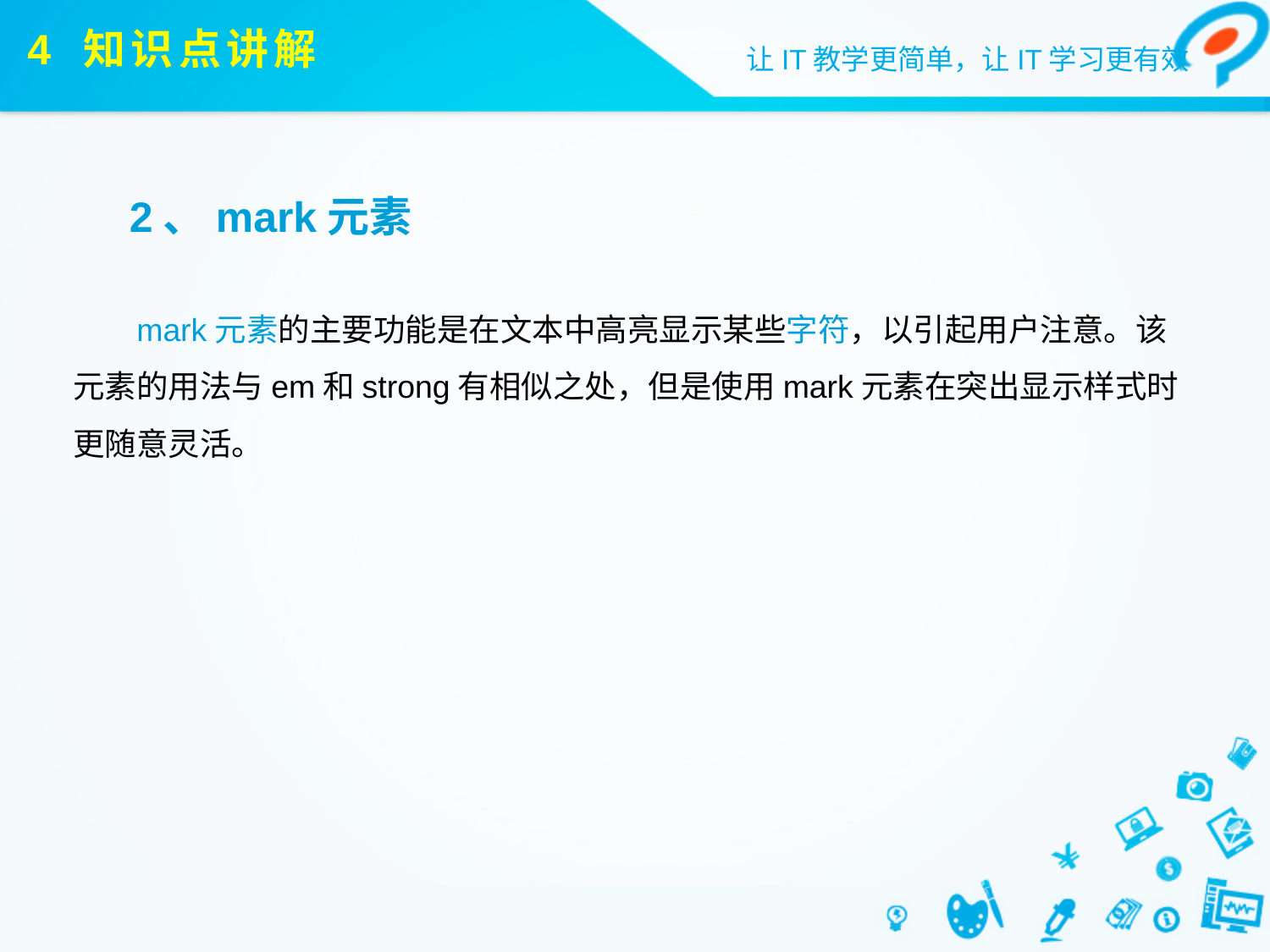

# 4 知识点讲解
2、mark元素

mark元素的主要功能是在文本中高亮显示某些字符，以引起用户注意。该元素的用法与em和strong有相似之处，但是使用mark元素在突出显示样式时更随意灵活。